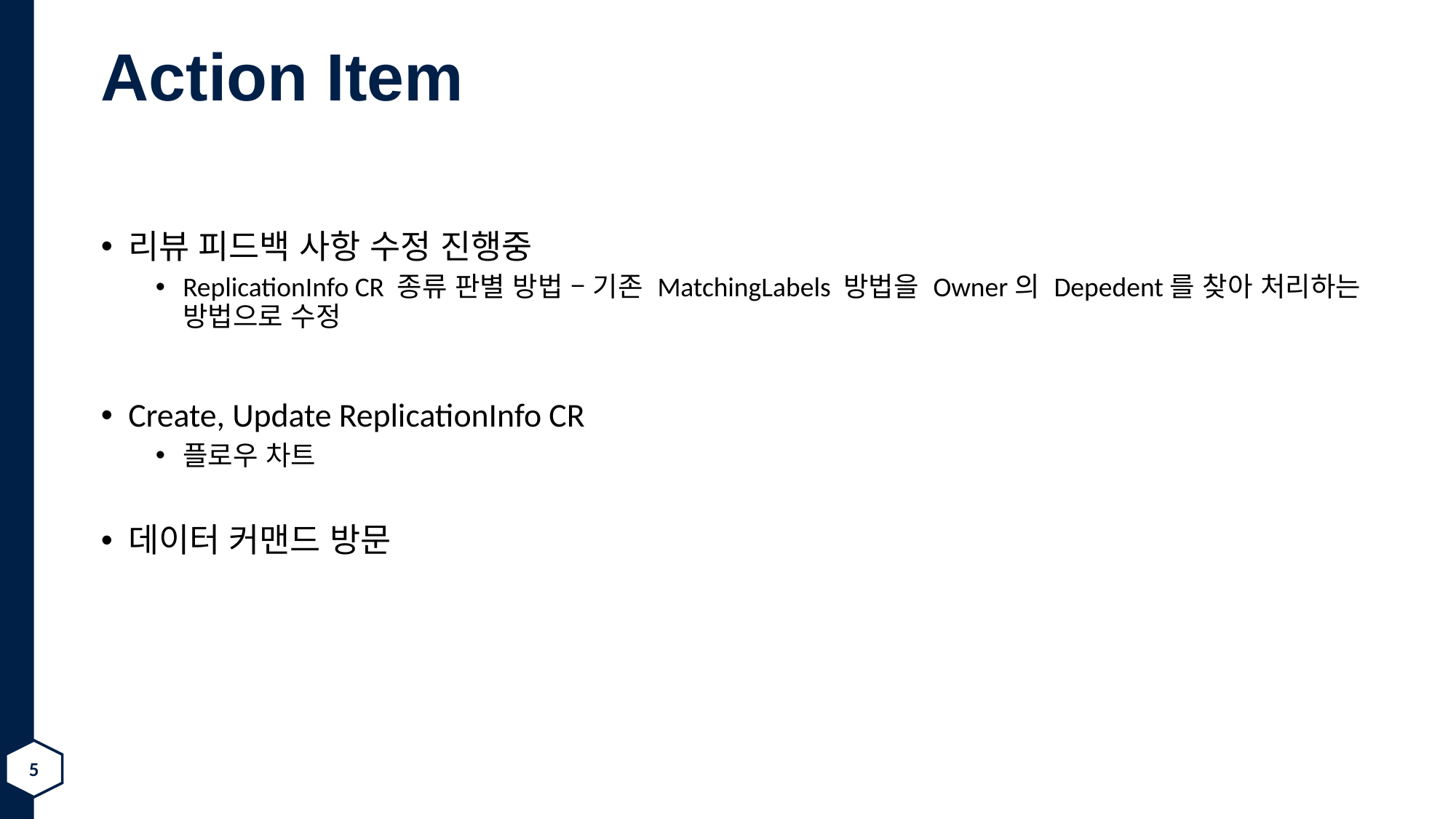

# Action Item

리뷰 피드백 사항 수정 진행중
ReplicationInfo CR 종류 판별 방법 – 기존 MatchingLabels 방법을 Owner의 Depedent를 찾아 처리하는 방법으로 수정

Create, Update ReplicationInfo CR
플로우 차트

데이터 커맨드 방문